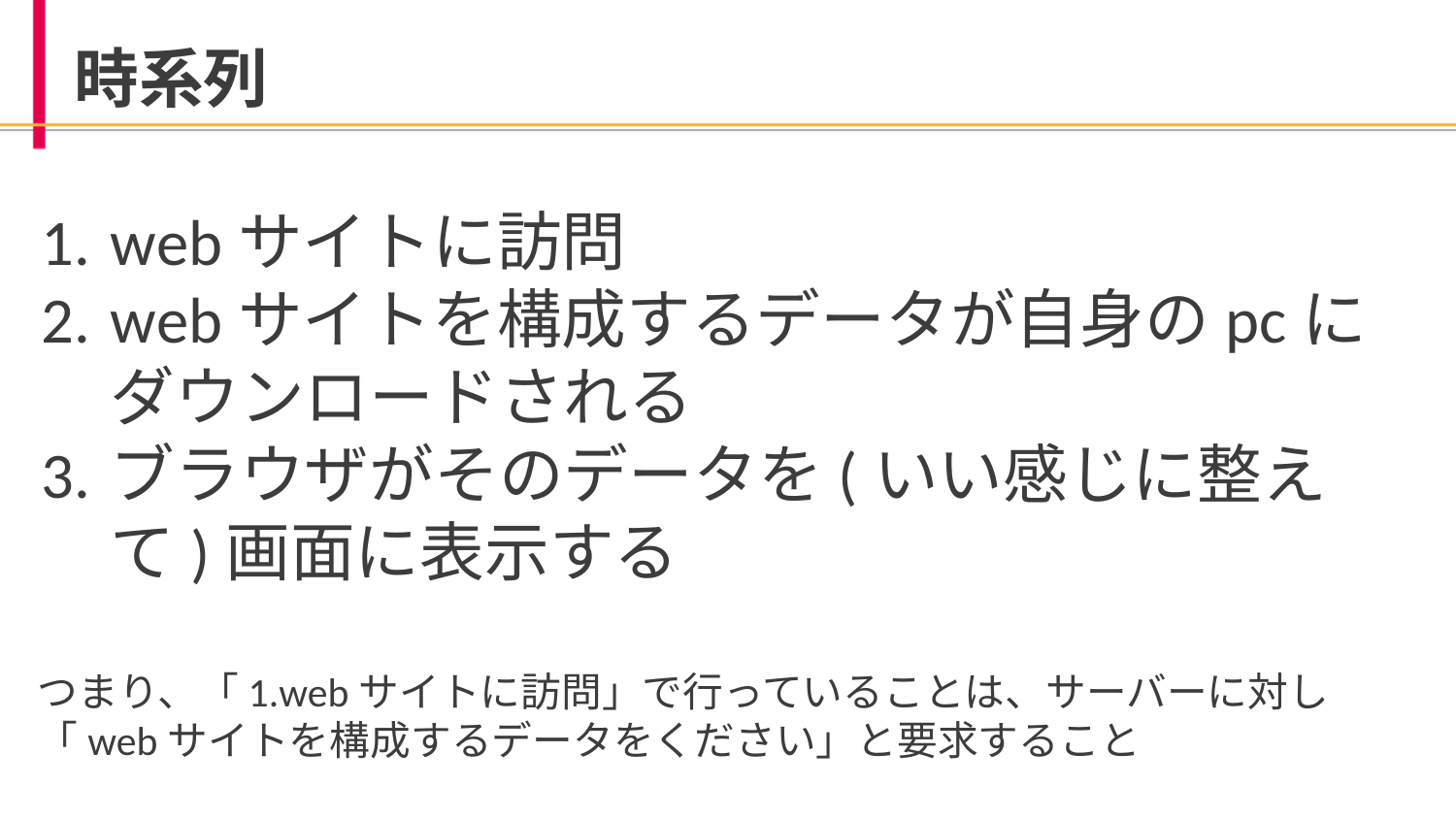

# 時系列
webサイトに訪問
webサイトを構成するデータが自身のpcにダウンロードされる
ブラウザがそのデータを(いい感じに整えて)画面に表示する

つまり、「1.webサイトに訪問」で行っていることは、サーバーに対し「webサイトを構成するデータをください」と要求すること